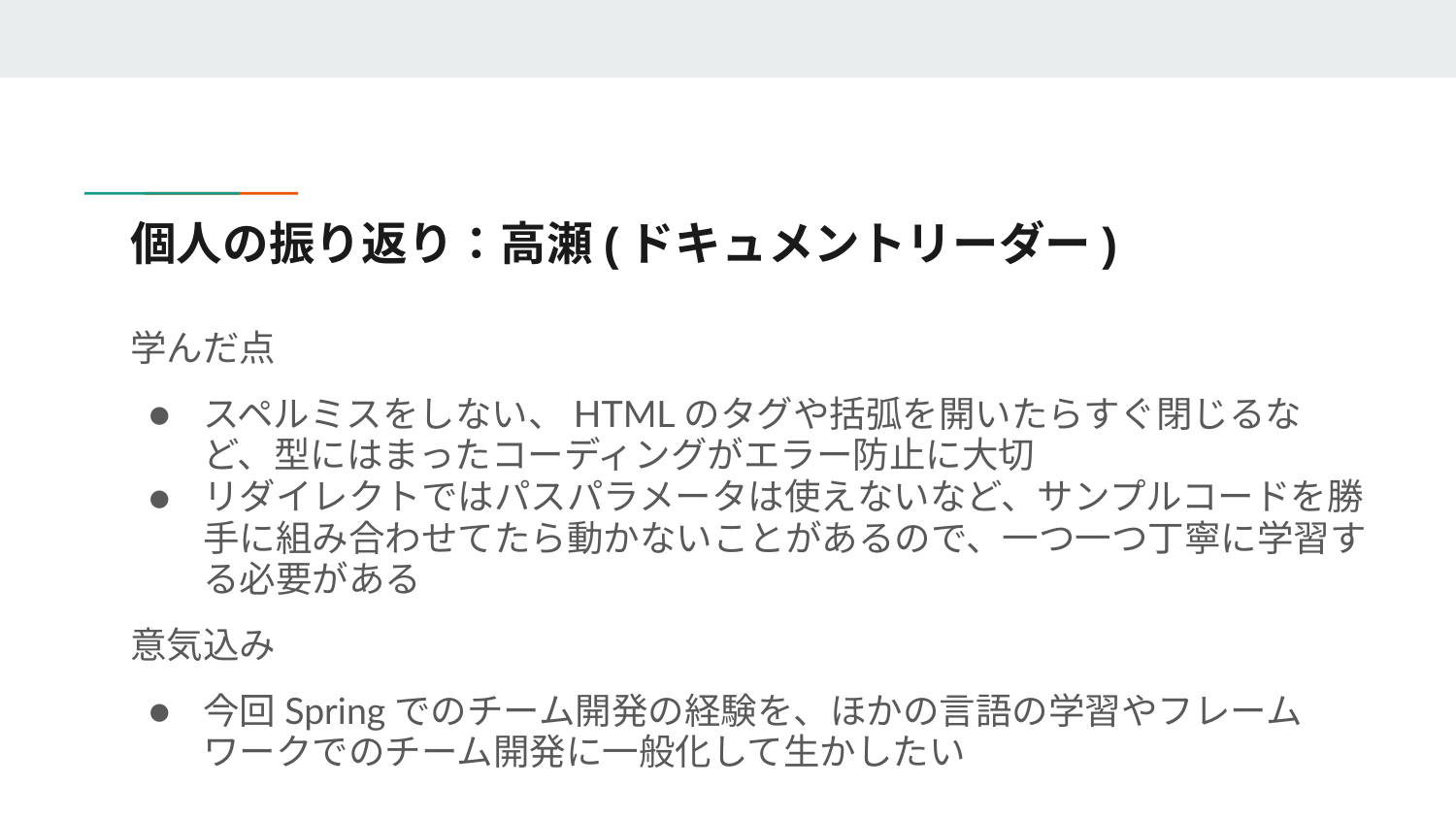

# 個人の振り返り：高瀬(ドキュメントリーダー)
学んだ点
スペルミスをしない、HTMLのタグや括弧を開いたらすぐ閉じるなど、型にはまったコーディングがエラー防止に大切
リダイレクトではパスパラメータは使えないなど、サンプルコードを勝手に組み合わせてたら動かないことがあるので、一つ一つ丁寧に学習する必要がある
意気込み
今回Springでのチーム開発の経験を、ほかの言語の学習やフレームワークでのチーム開発に一般化して生かしたい